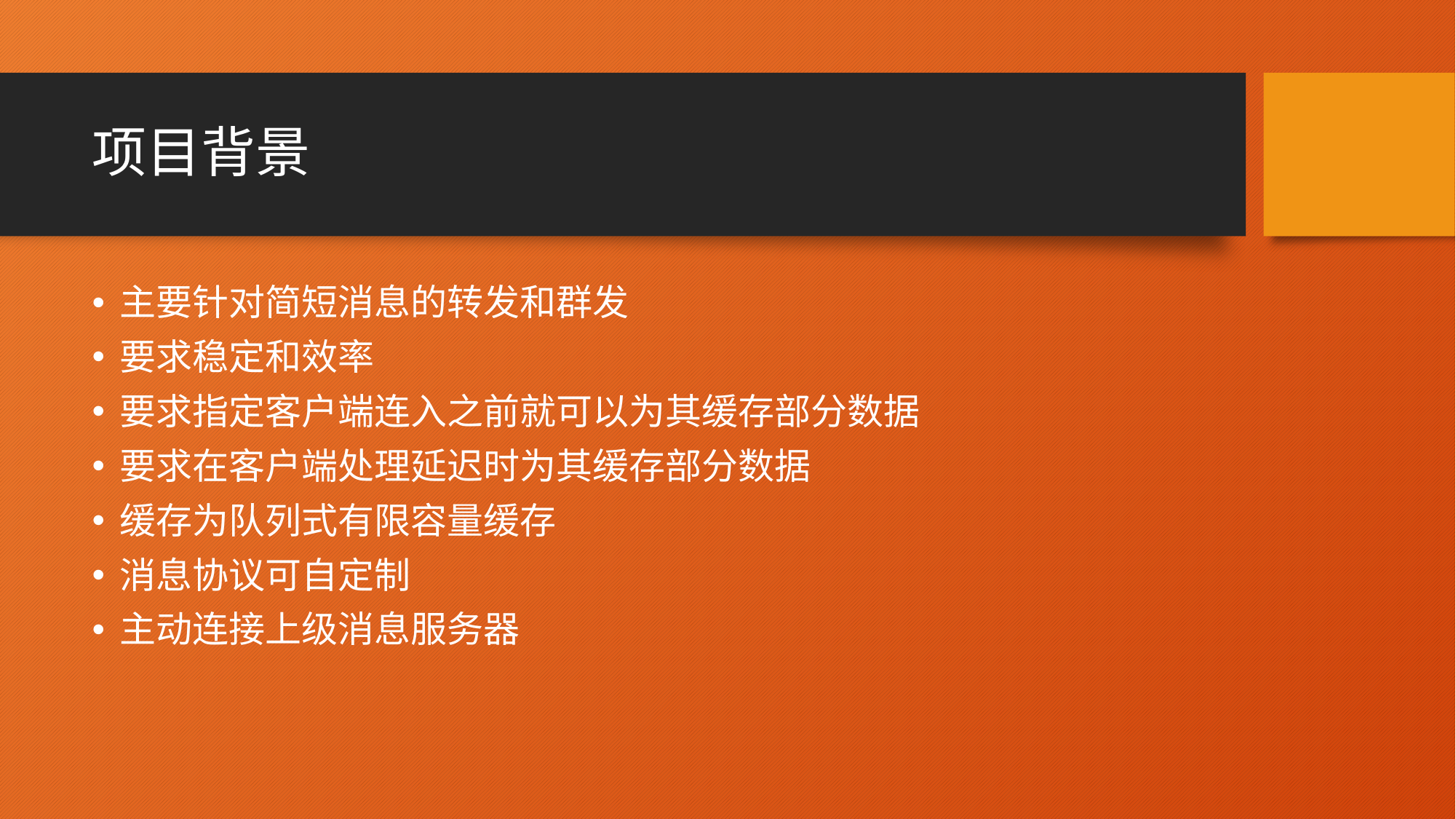

# 项目背景
主要针对简短消息的转发和群发
要求稳定和效率
要求指定客户端连入之前就可以为其缓存部分数据
要求在客户端处理延迟时为其缓存部分数据
缓存为队列式有限容量缓存
消息协议可自定制
主动连接上级消息服务器